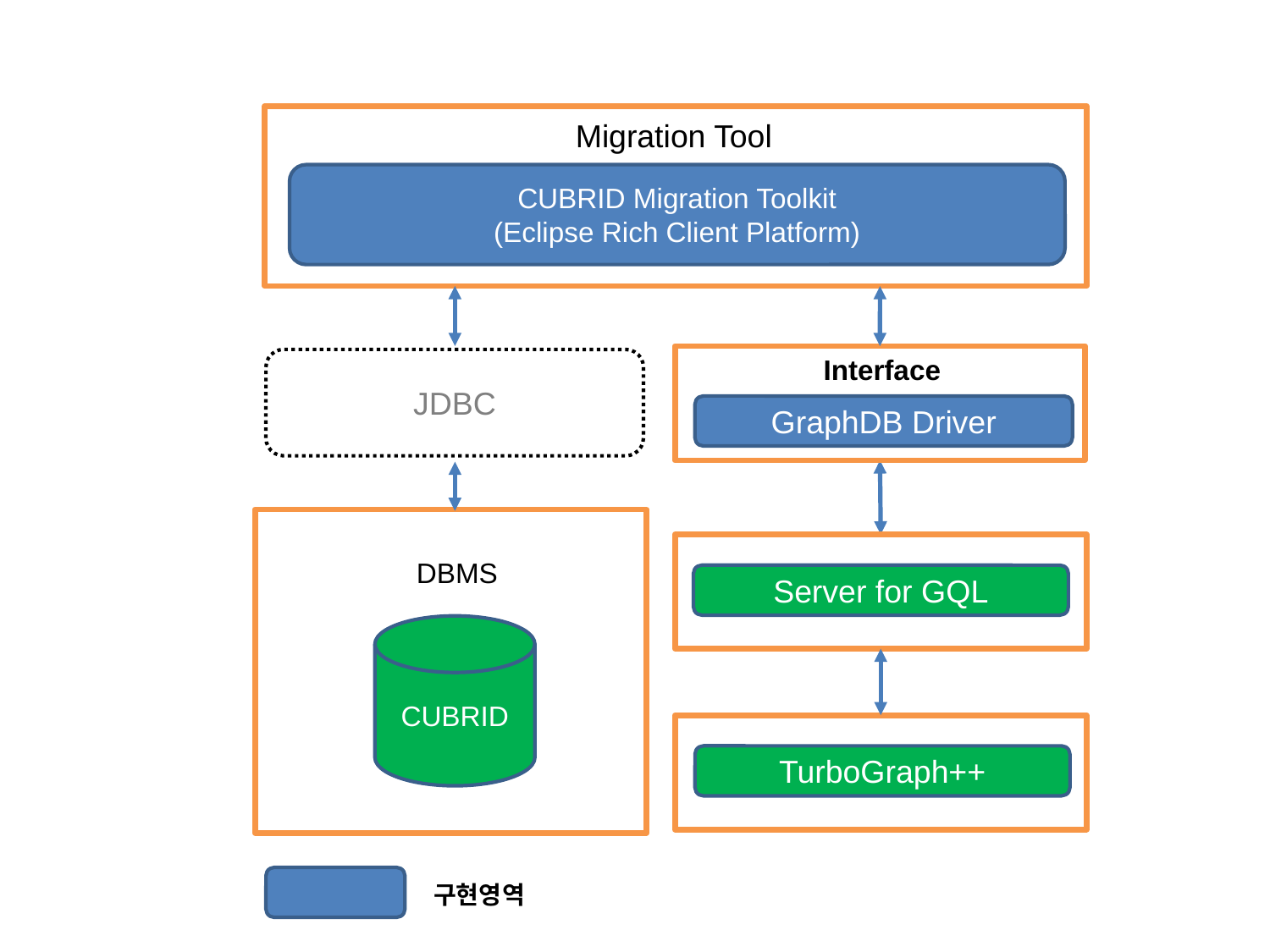

Migration Tool
CUBRID Migration Toolkit
(Eclipse Rich Client Platform)

Interface
JDBC
GraphDB Driver

0
DBMS
Server for GQL
CUBRID

TurboGraph++

구현영역